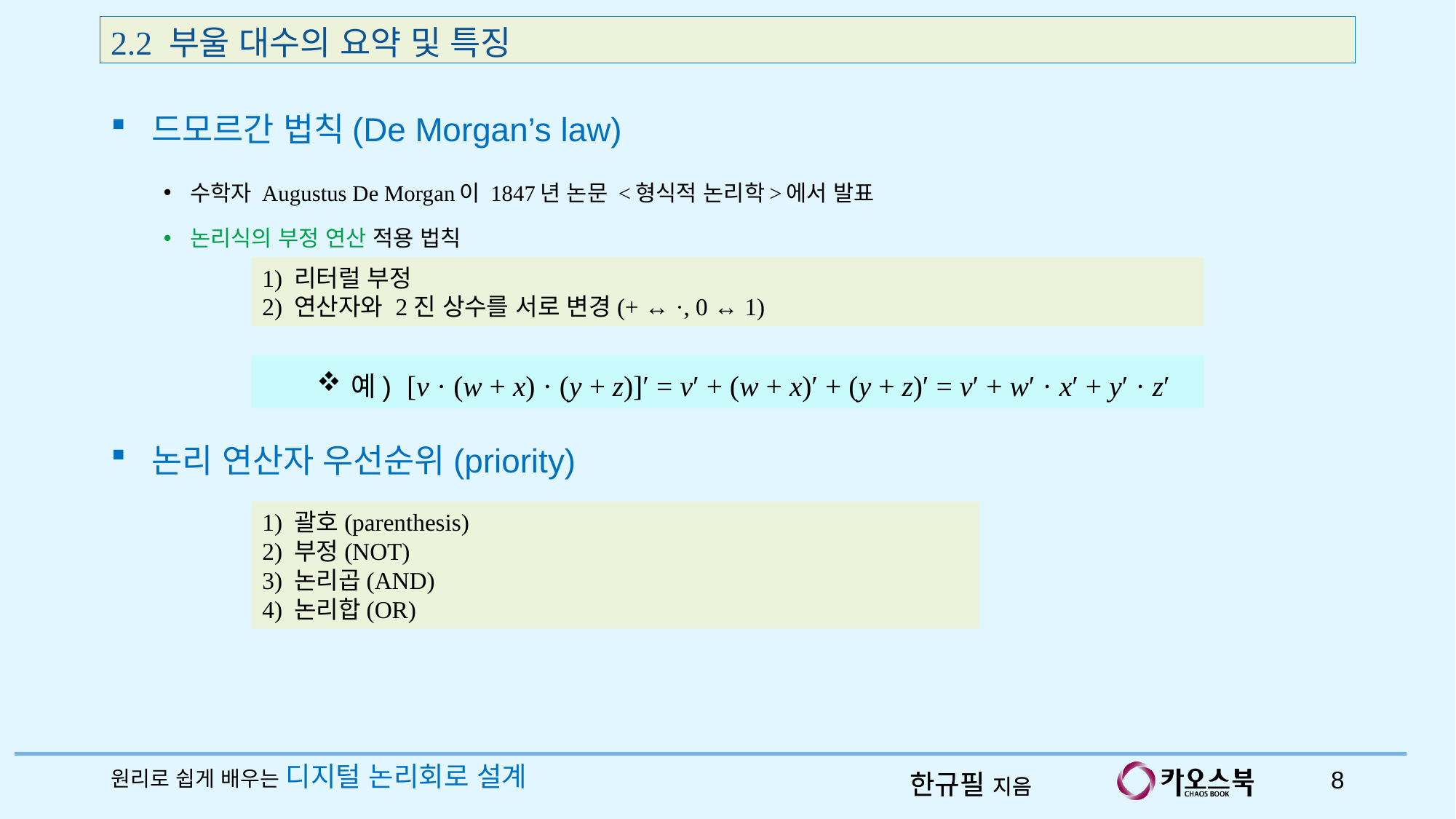

2.2 부울 대수의 요약 및 특징
드모르간 법칙(De Morgan’s law)
수학자 Augustus De Morgan이 1847년 논문 <형식적 논리학>에서 발표
논리식의 부정 연산 적용 법칙
1) 리터럴 부정
2) 연산자와 2진 상수를 서로 변경(+ ↔ ·, 0 ↔ 1)
예)  [v · (w + x) · (y + z)]′ = v′ + (w + x)′ + (y + z)′ = v′ + w′ · x′ + y′ · z′
논리 연산자 우선순위(priority)
1) 괄호(parenthesis)
2) 부정(NOT)
3) 논리곱(AND)
4) 논리합(OR)
원리로 쉽게 배우는 디지털 논리회로 설계
8